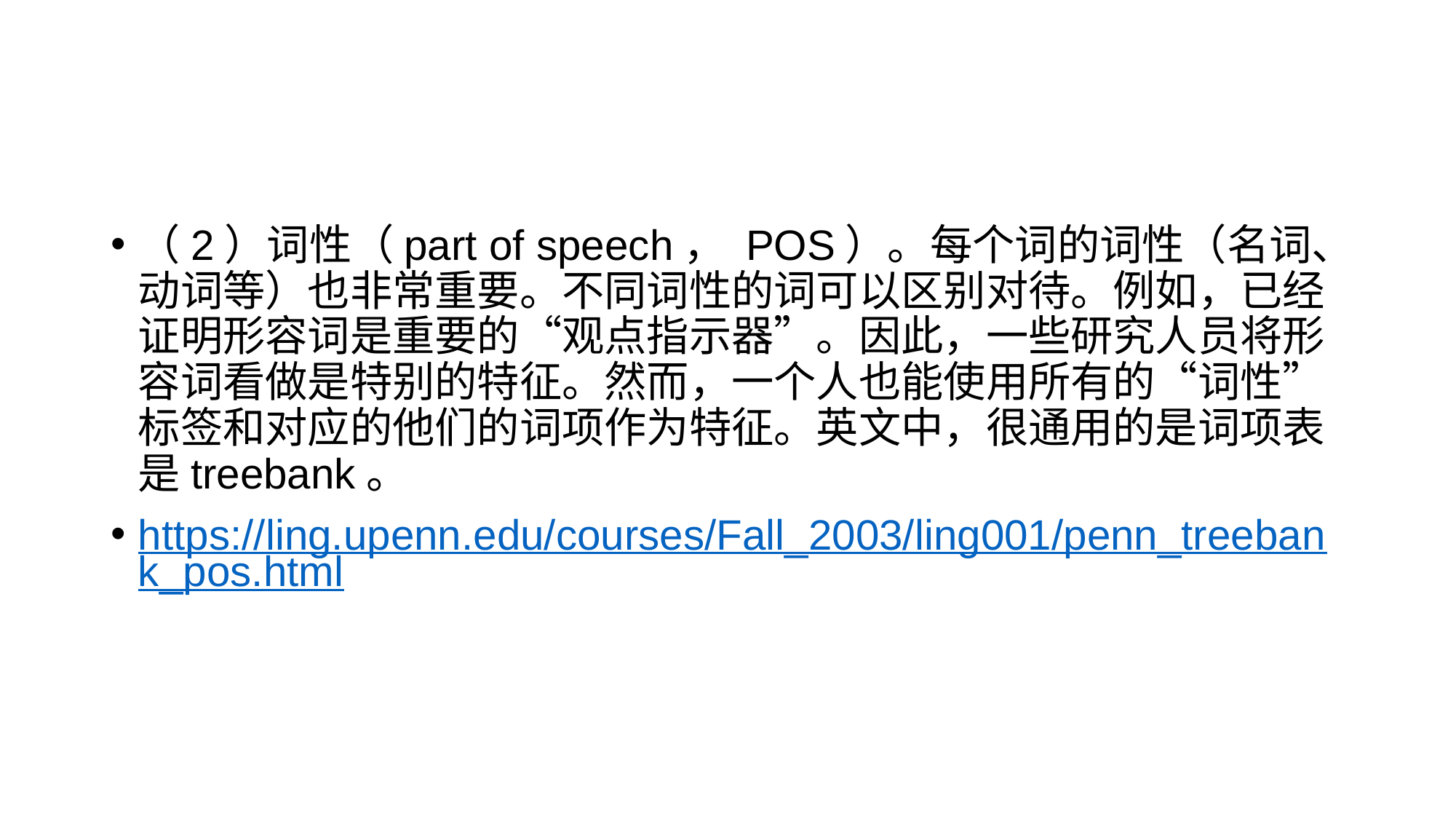

#
（2）词性（part of speech， POS）。每个词的词性（名词、动词等）也非常重要。不同词性的词可以区别对待。例如，已经证明形容词是重要的“观点指示器”。因此，一些研究人员将形容词看做是特别的特征。然而，一个人也能使用所有的“词性”标签和对应的他们的词项作为特征。英文中，很通用的是词项表是treebank。
https://ling.upenn.edu/courses/Fall_2003/ling001/penn_treebank_pos.html